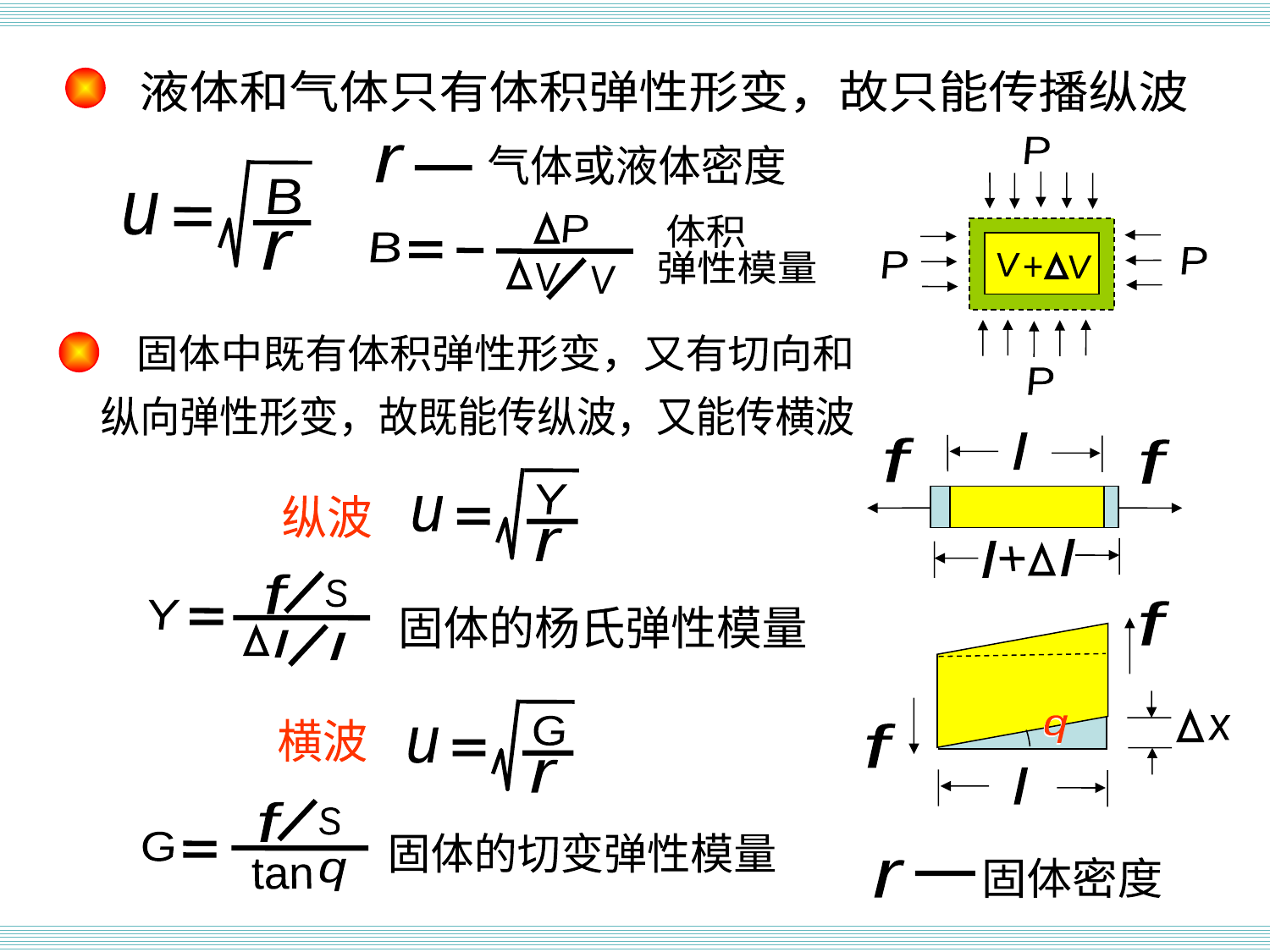

波长周期波速

液体和气体只有体积弹性形变，故只能传播纵波
P

P
P
V
V

+

P
气体或液体密度
ρ

B
u

ρ
 体积
弹性模量
P

B

V
V

固体中既有体积弹性形变，又有切向和
纵向弹性形变，故既能传纵波，又能传横波
l

f
f

l
l

+

Y
u

ρ
纵波

f
S
Y
固体的杨氏弹性模量

l
l

f

x
θ
θ

f

l

G
u

ρ
横波

f
S
G

θ
tan
固体的切变弹性模量
固体密度
ρ